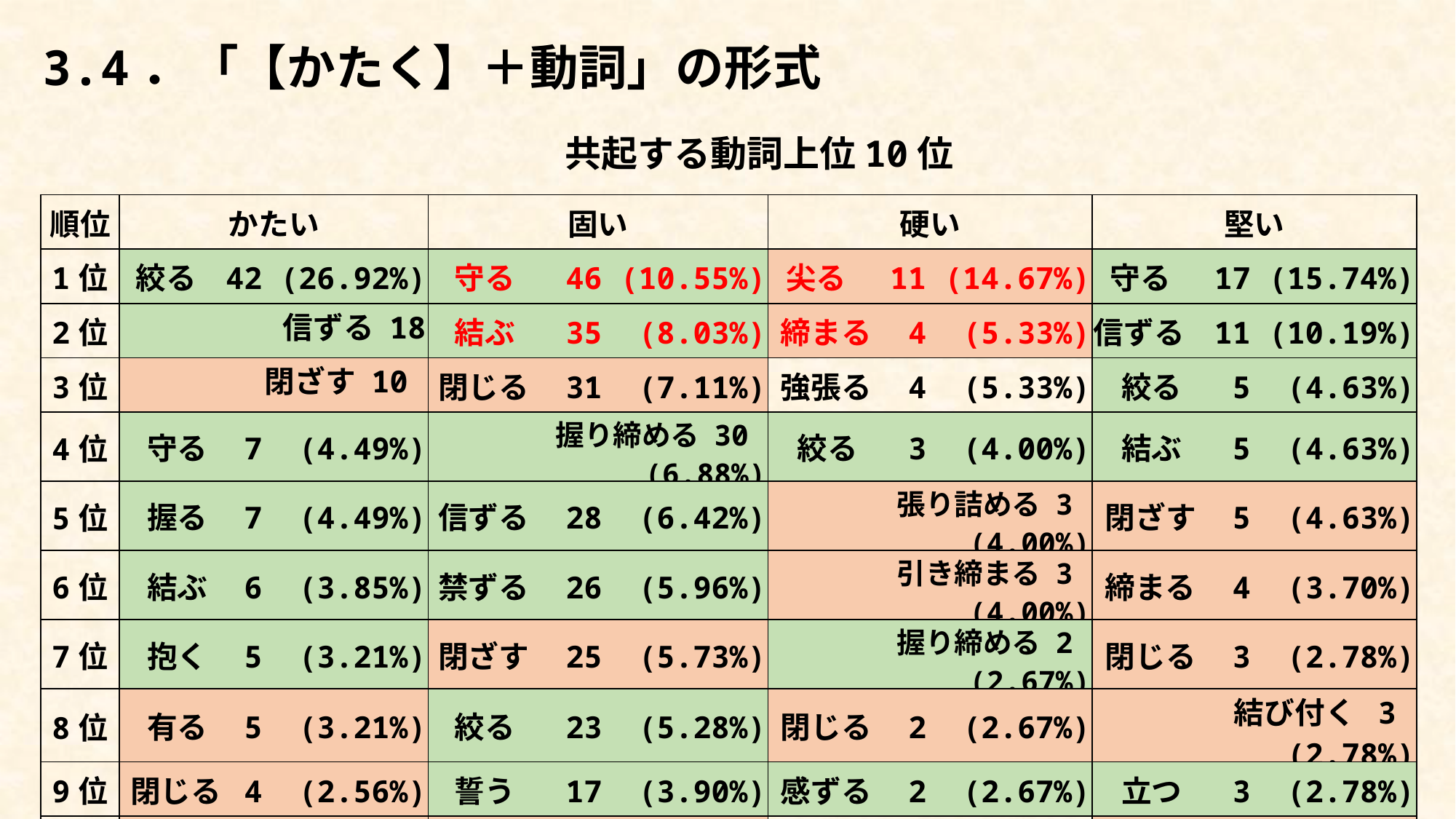

3.4．「【かたく】＋動詞」の形式
共起する動詞上位10位
| 順位 | かたい | 固い | 硬い | 堅い |
| --- | --- | --- | --- | --- |
| 1位 | 絞る 42 (26.92%) | 守る 46 (10.55%) | 尖る 11 (14.67%) | 守る 17 (15.74%) |
| 2位 | 信ずる 18 (11.54%) | 結ぶ 35 (8.03%) | 締まる 4 (5.33%) | 信ずる 11 (10.19%) |
| 3位 | 閉ざす 10 (6.41%) | 閉じる 31 (7.11%) | 強張る 4 (5.33%) | 絞る 5 (4.63%) |
| 4位 | 守る 7 (4.49%) | 握り締める 30 (6.88%) | 絞る 3 (4.00%) | 結ぶ 5 (4.63%) |
| 5位 | 握る 7 (4.49%) | 信ずる 28 (6.42%) | 張り詰める 3 (4.00%) | 閉ざす 5 (4.63%) |
| 6位 | 結ぶ 6 (3.85%) | 禁ずる 26 (5.96%) | 引き締まる 3 (4.00%) | 締まる 4 (3.70%) |
| 7位 | 抱く 5 (3.21%) | 閉ざす 25 (5.73%) | 握り締める 2 (2.67%) | 閉じる 3 (2.78%) |
| 8位 | 有る 5 (3.21%) | 絞る 23 (5.28%) | 閉じる 2 (2.67%) | 結び付く 3 (2.78%) |
| 9位 | 閉じる 4 (2.56%) | 誓う 17 (3.90%) | 感ずる 2 (2.67%) | 立つ 3 (2.78%) |
| 10位 | 巻く 3 (1.92%) | 締まる 11 (2.52%) | しこる 2 (2.67%) | 握り締める 2 (1.85%) |